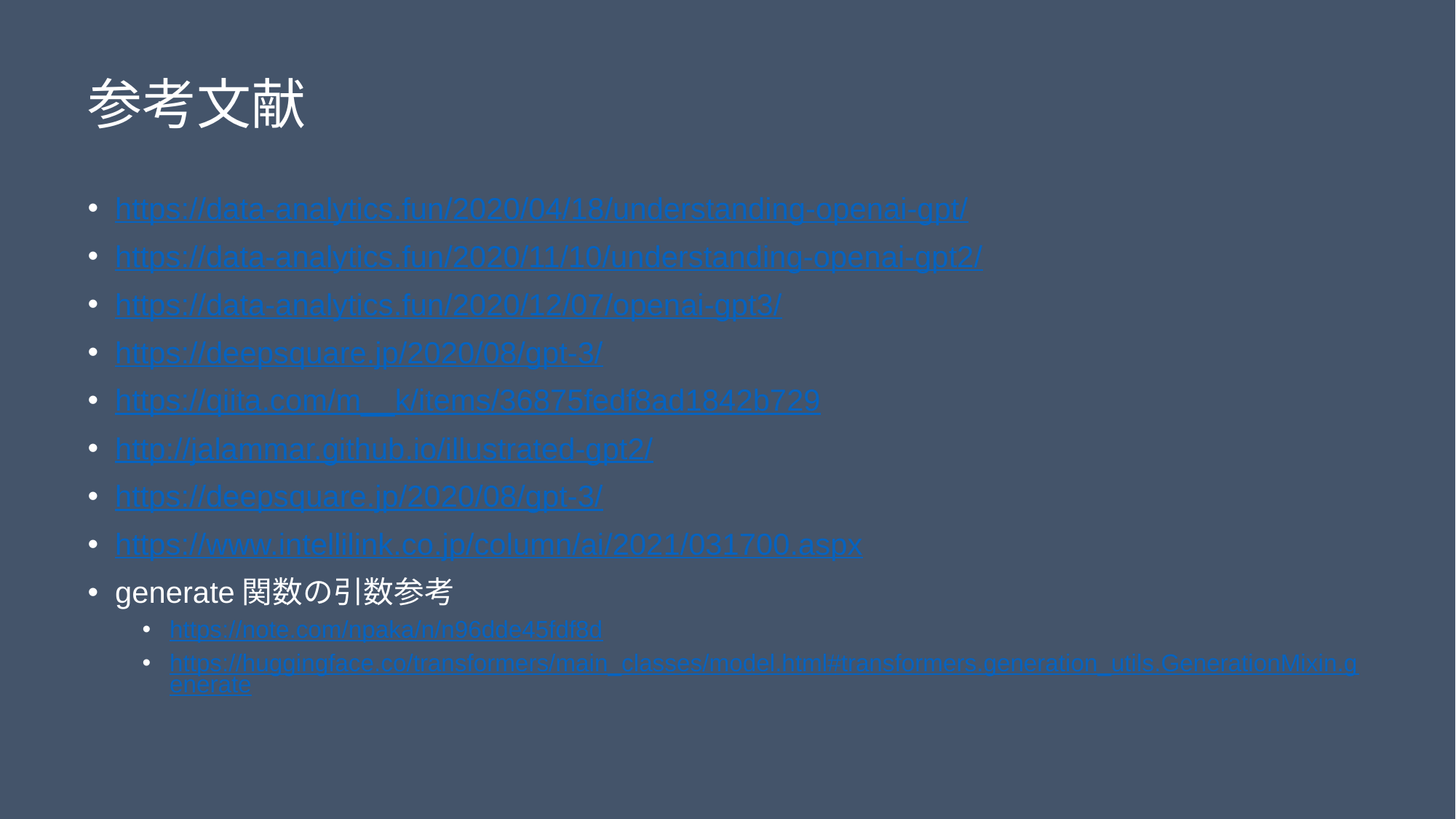

# 参考文献
https://data-analytics.fun/2020/04/18/understanding-openai-gpt/
https://data-analytics.fun/2020/11/10/understanding-openai-gpt2/
https://data-analytics.fun/2020/12/07/openai-gpt3/
https://deepsquare.jp/2020/08/gpt-3/
https://qiita.com/m__k/items/36875fedf8ad1842b729
http://jalammar.github.io/illustrated-gpt2/
https://deepsquare.jp/2020/08/gpt-3/
https://www.intellilink.co.jp/column/ai/2021/031700.aspx
generate関数の引数参考
https://note.com/npaka/n/n96dde45fdf8d
https://huggingface.co/transformers/main_classes/model.html#transformers.generation_utils.GenerationMixin.generate